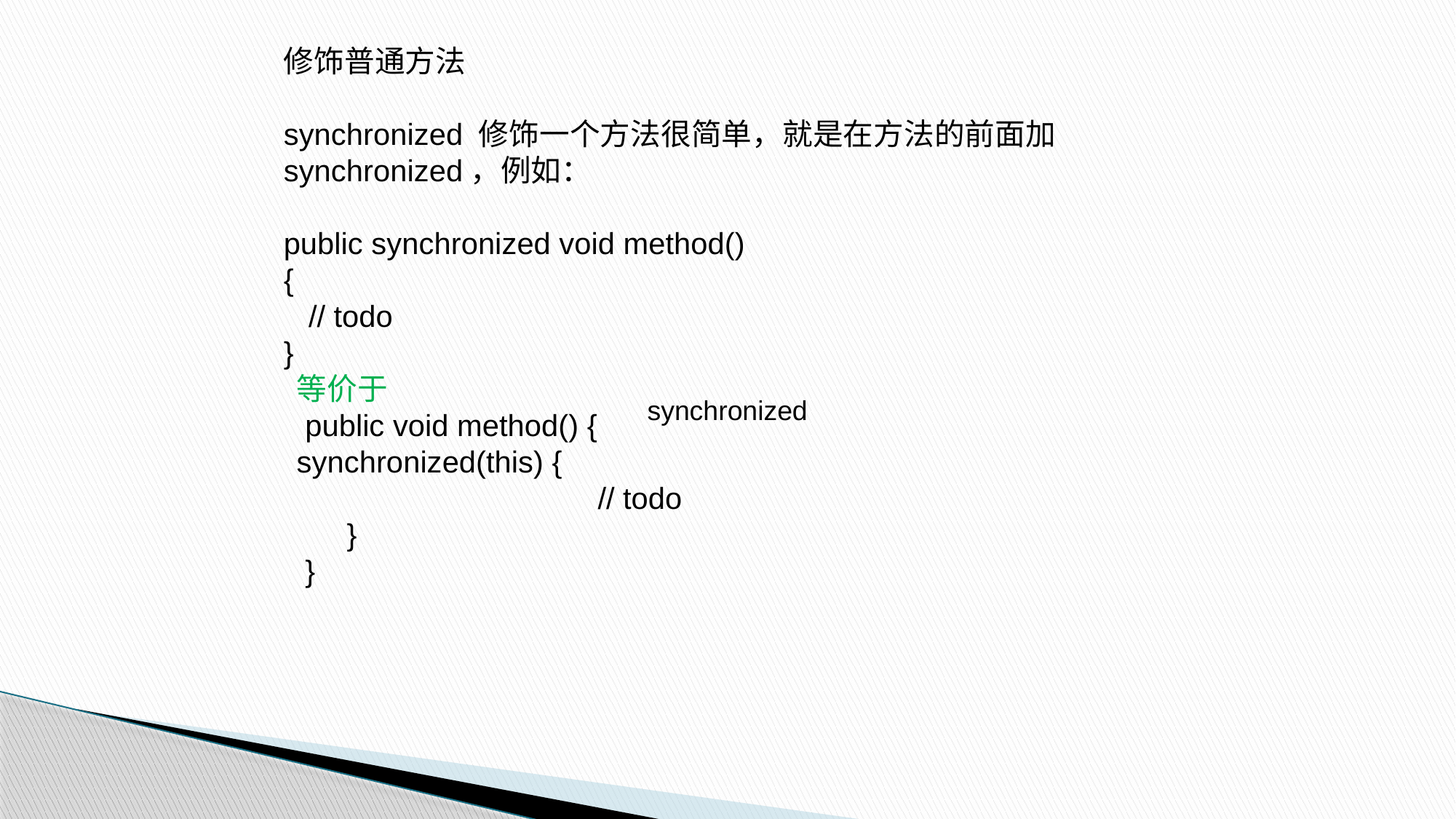

修饰普通方法

synchronized 修饰一个方法很简单，就是在方法的前面加synchronized，例如：

public synchronized void method()
{
   // todo
}
等价于
 public void method() {
synchronized(this) {
                                    // todo
      }
 }
synchronized